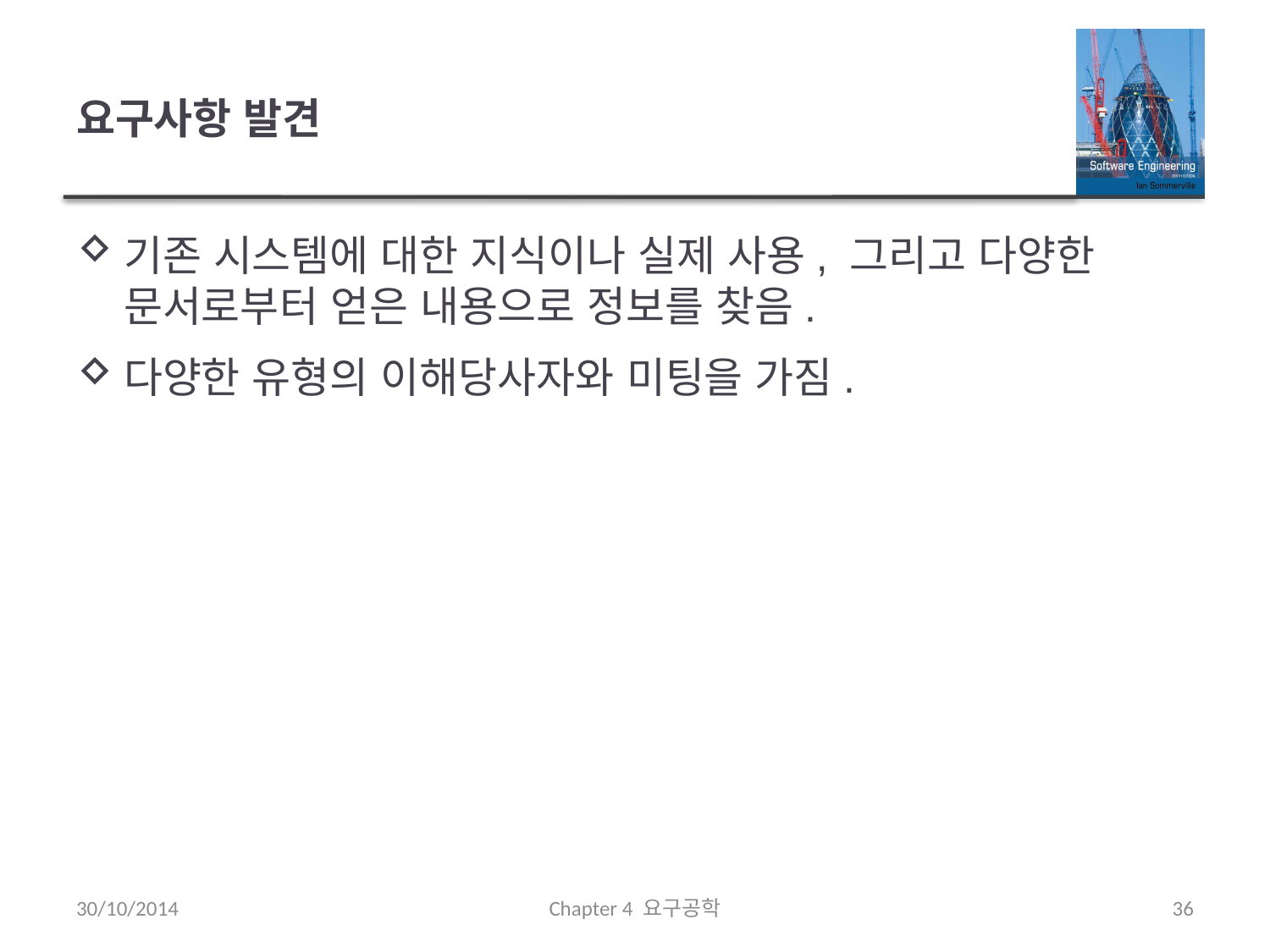

# 요구사항 발견
기존 시스템에 대한 지식이나 실제 사용, 그리고 다양한 문서로부터 얻은 내용으로 정보를 찾음.
다양한 유형의 이해당사자와 미팅을 가짐.
30/10/2014
Chapter 4 요구공학
36